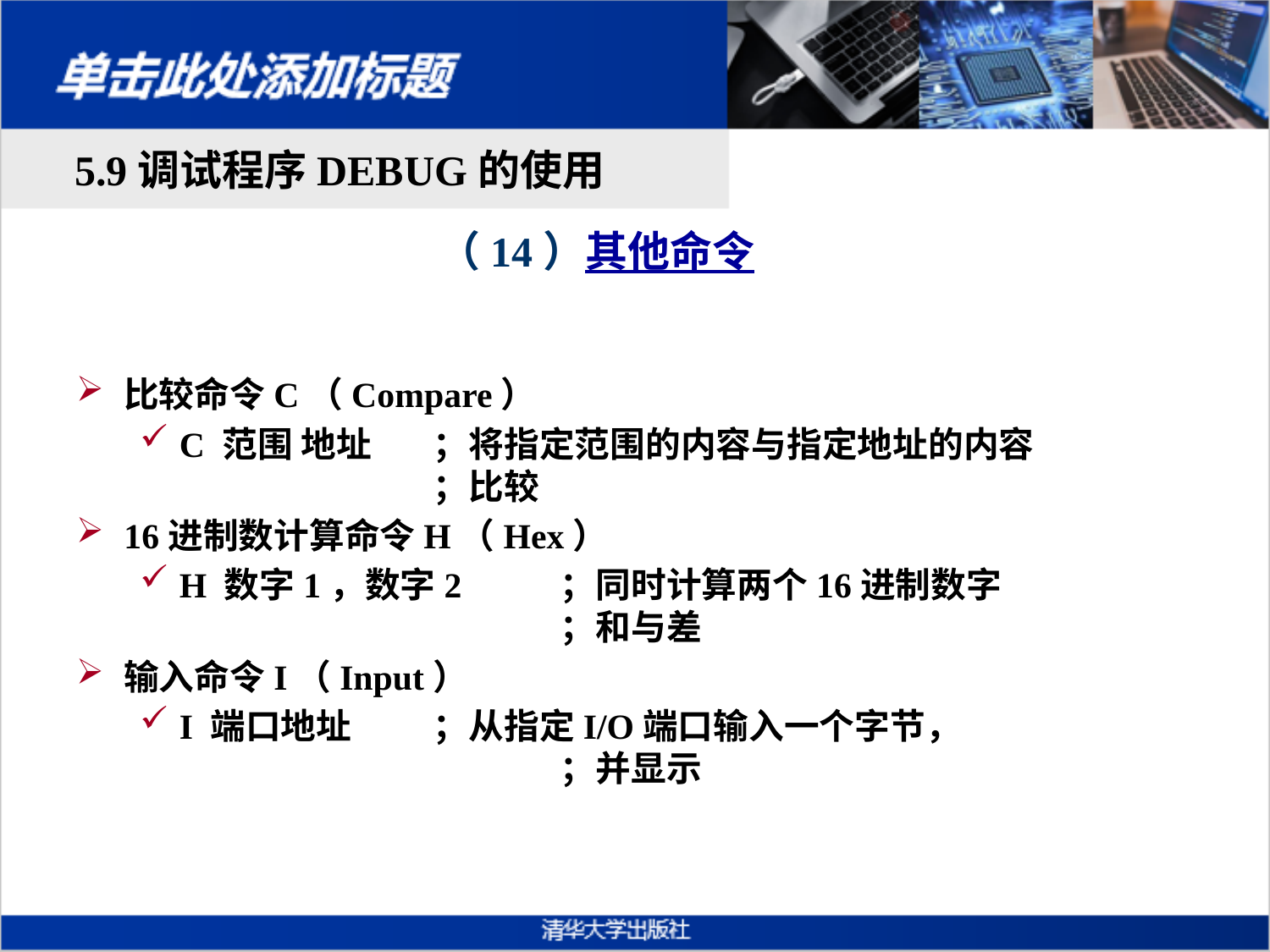

5.9调试程序DEBUG的使用
# （14）其他命令
比较命令C（Compare）
C 范围 地址	；将指定范围的内容与指定地址的内容			；比较
16进制数计算命令H（Hex）
H 数字1，数字2	；同时计算两个16进制数字				；和与差
输入命令I（Input）
I 端口地址 	；从指定I/O端口输入一个字节，				；并显示